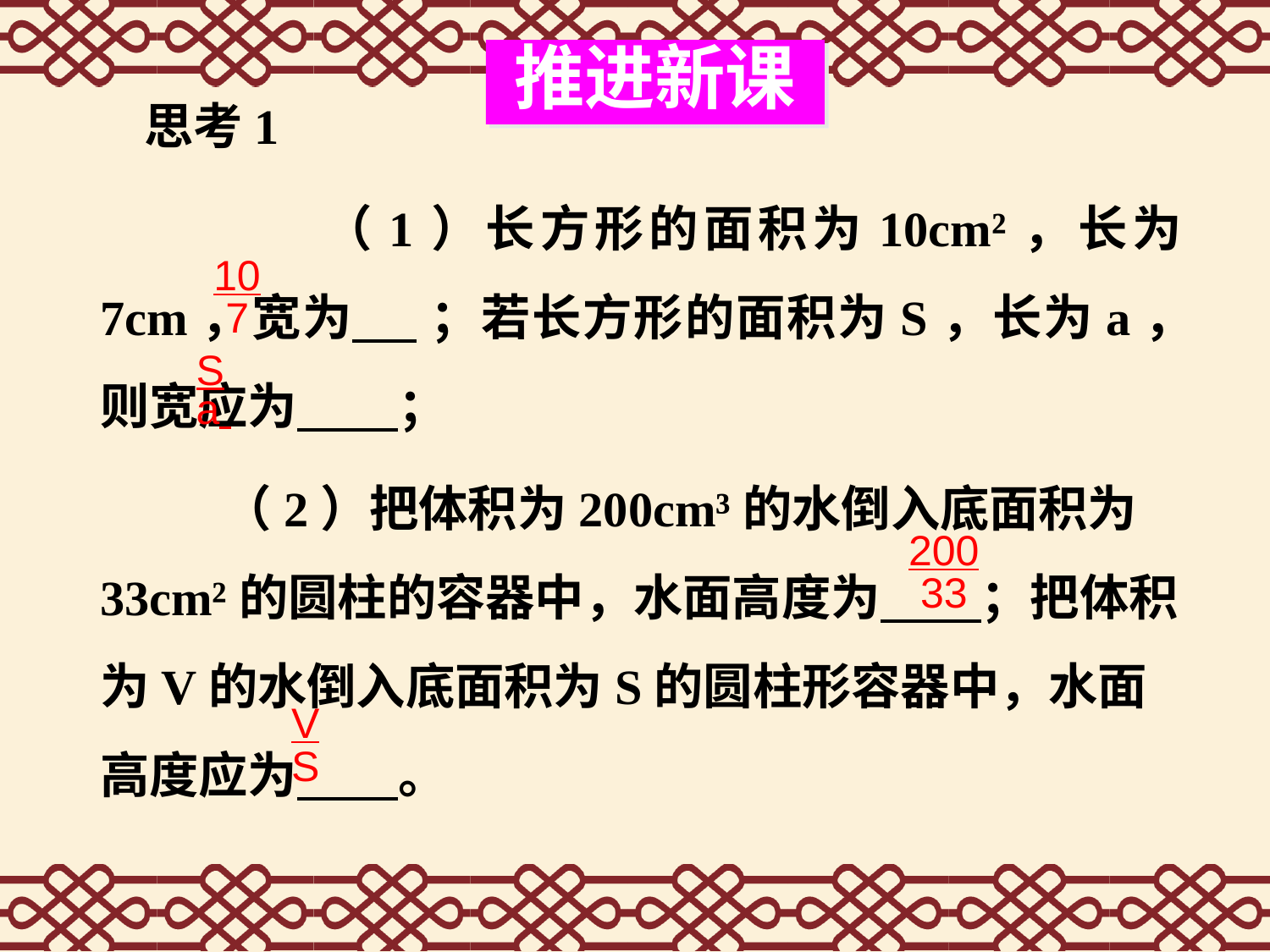

推进新课
# 思考1
              （1）长方形的面积为10cm²，长为7cm，宽为      ；若长方形的面积为S，长为a，则宽应为         ；
            （2）把体积为200cm³的水倒入底面积为33cm²的圆柱的容器中，水面高度为         ；把体积为V的水倒入底面积为S的圆柱形容器中，水面高度应为         。
10
 7
S
a
200
 33
V
S